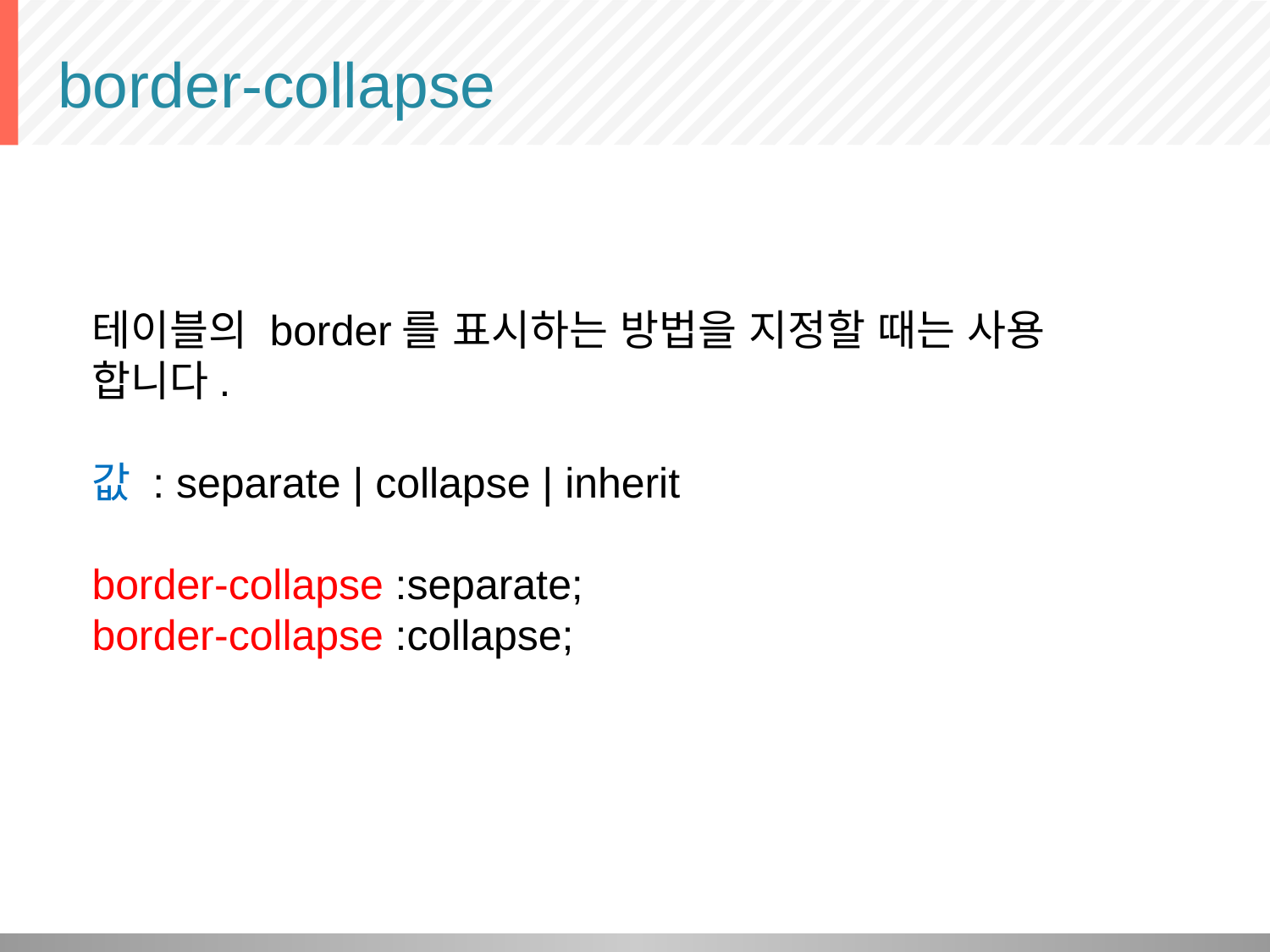

# border-collapse
테이블의 border를 표시하는 방법을 지정할 때는 사용 합니다.

값 : separate | collapse | inherit

border-collapse :separate;
border-collapse :collapse;